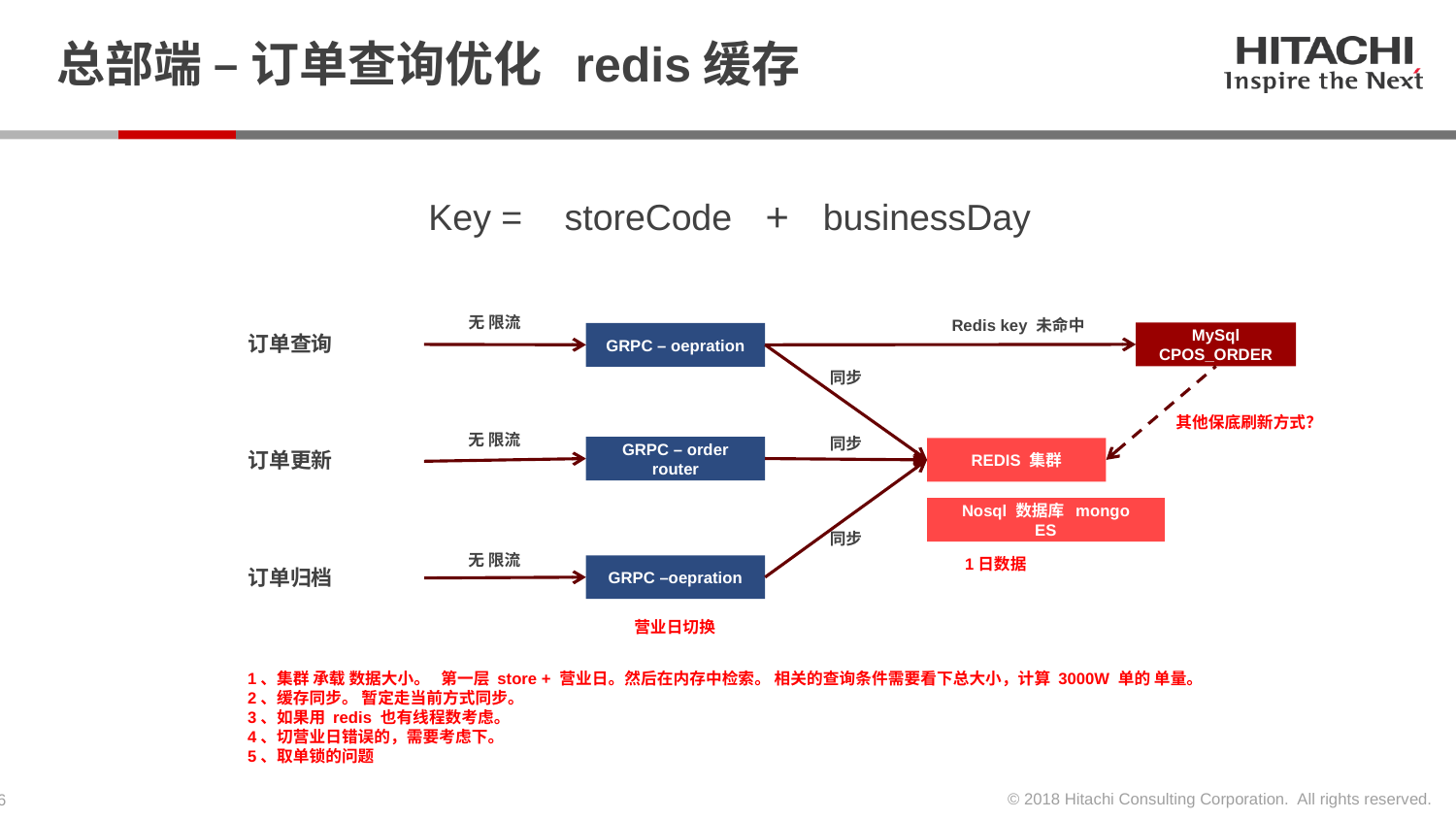

# 总部端 – 订单查询优化  redis缓存
+
storeCode
businessDay
Key =
无 限流
Redis key 未命中
MySql
CPOS_ORDER
订单查询
GRPC – oepration
同步
其他保底刷新方式？
无 限流
同步
GRPC – order router
REDIS 集群
订单更新
Nosql 数据库  mongo
ES
同步
无 限流
1日数据
GRPC –oepration
订单归档
营业日切换
1、集群 承载 数据大小。   第一层 store + 营业日。然后在内存中检索。 相关的查询条件需要看下总大小，计算 3000W 单的 单量。
2、缓存同步。 暂定走当前方式同步。
3、如果用 redis 也有线程数考虑。
4、切营业日错误的，需要考虑下。
5、取单锁的问题